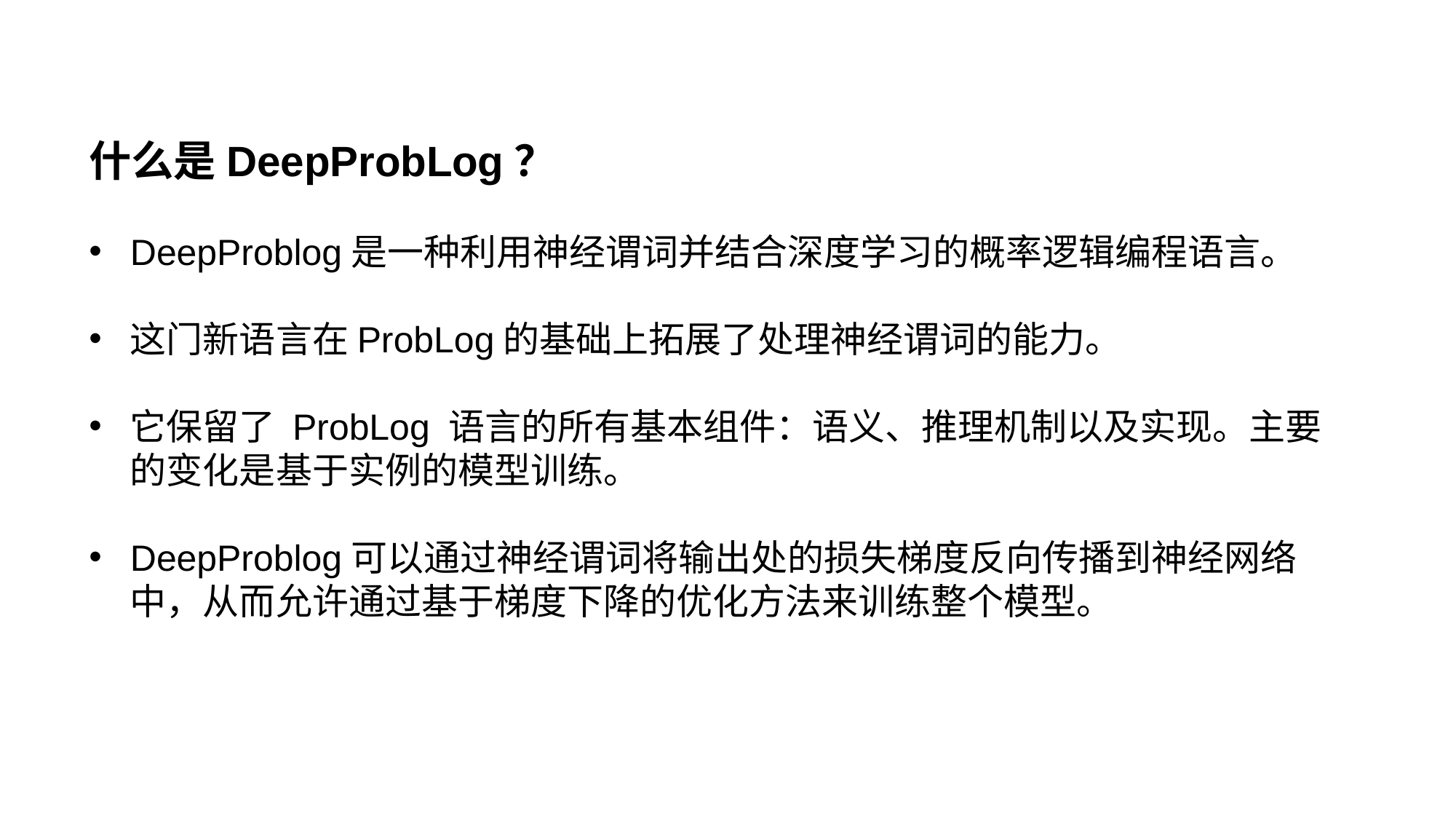

什么是DeepProbLog？

DeepProblog是一种利用神经谓词并结合深度学习的概率逻辑编程语言。

这门新语言在ProbLog的基础上拓展了处理神经谓词的能力。

它保留了 ProbLog 语言的所有基本组件：语义、推理机制以及实现。主要的变化是基于实例的模型训练。

DeepProblog可以通过神经谓词将输出处的损失梯度反向传播到神经网络中，从而允许通过基于梯度下降的优化方法来训练整个模型。